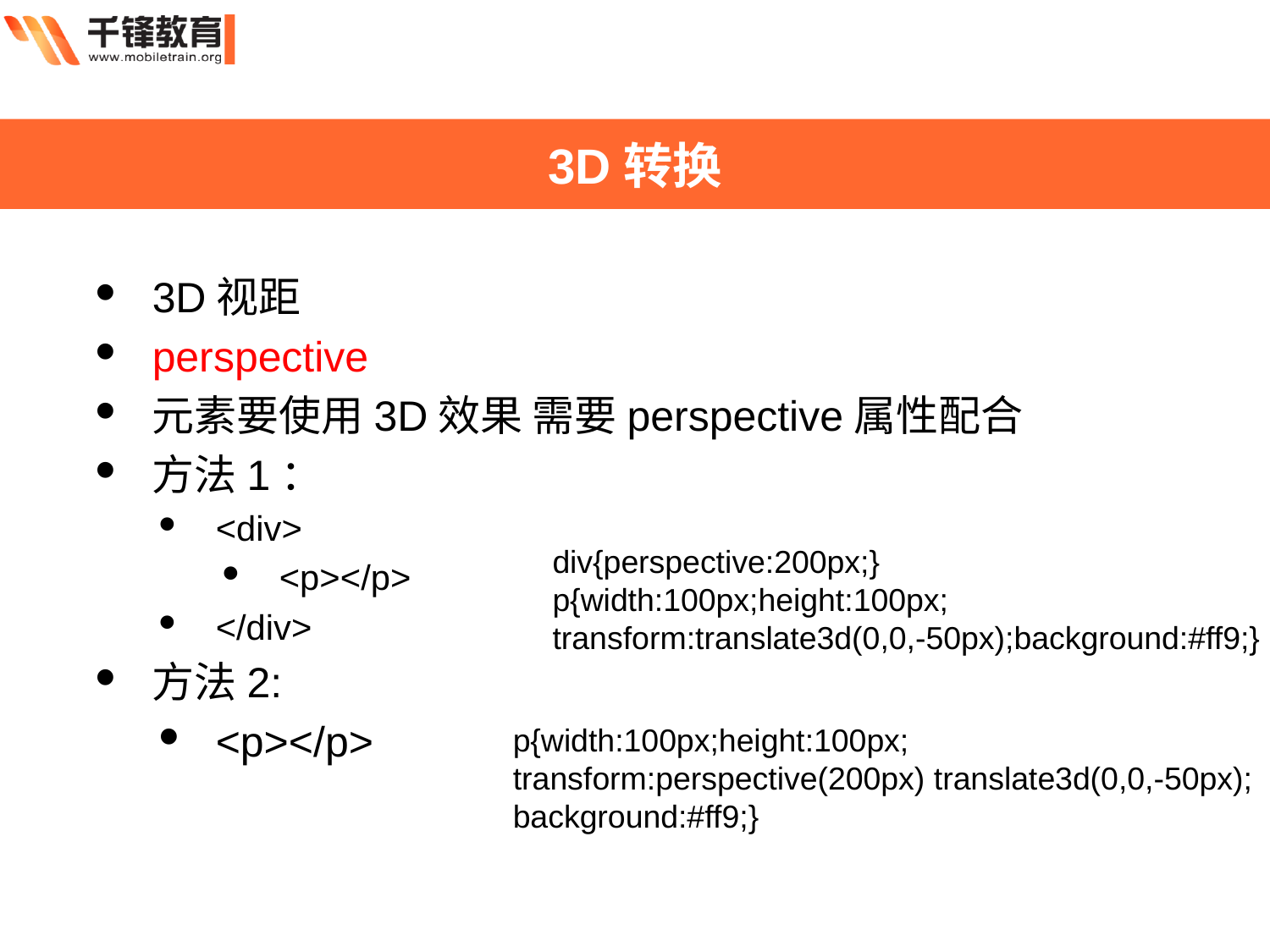

3D转换
3D视距
perspective
元素要使用3D效果 需要perspective属性配合
方法1：
<div>
<p></p>
</div>
方法2:
<p></p>

div{perspective:200px;}
p{width:100px;height:100px;
transform:translate3d(0,0,-50px);background:#ff9;}
p{width:100px;height:100px;
transform:perspective(200px) translate3d(0,0,-50px);
background:#ff9;}